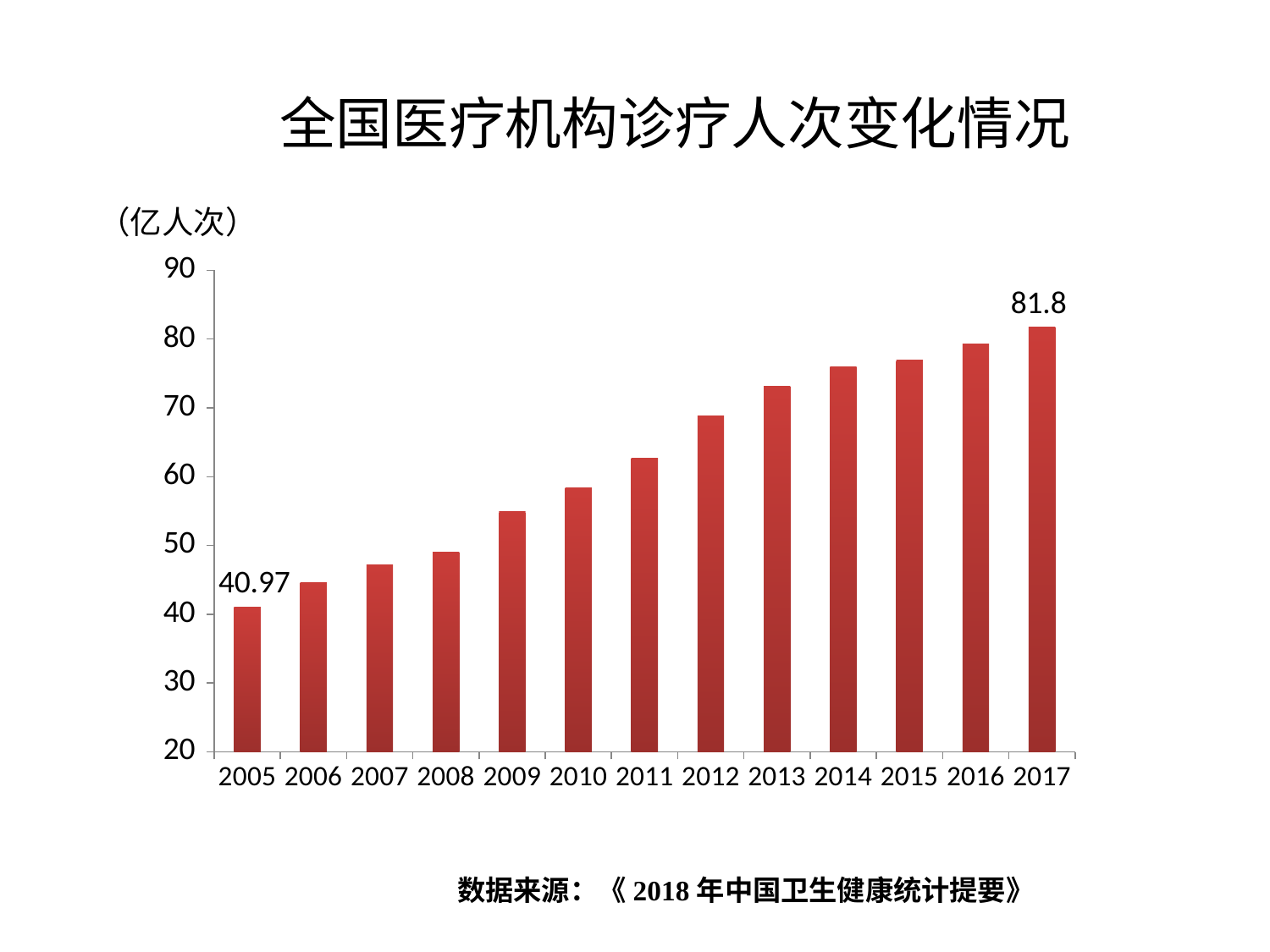

# 全国医疗机构诊疗人次变化情况
（亿人次）

### Chart

| Category | 总诊疗量 |
|---|---|
| 2005 | 40.97 |
| 2006 | 44.63 |
| 2007 | 47.19 |
| 2008 | 49.01 |
| 2009 | 54.88 |
| 2010 | 58.38 |
| 2011 | 62.71 |
| 2012 | 68.88 |
| 2013 | 73.14 |
| 2014 | 76.02 |
| 2015 | 76.94 |
| 2016 | 79.3 |
| 2017 | 81.8 |
数据来源：《2018年中国卫生健康统计提要》